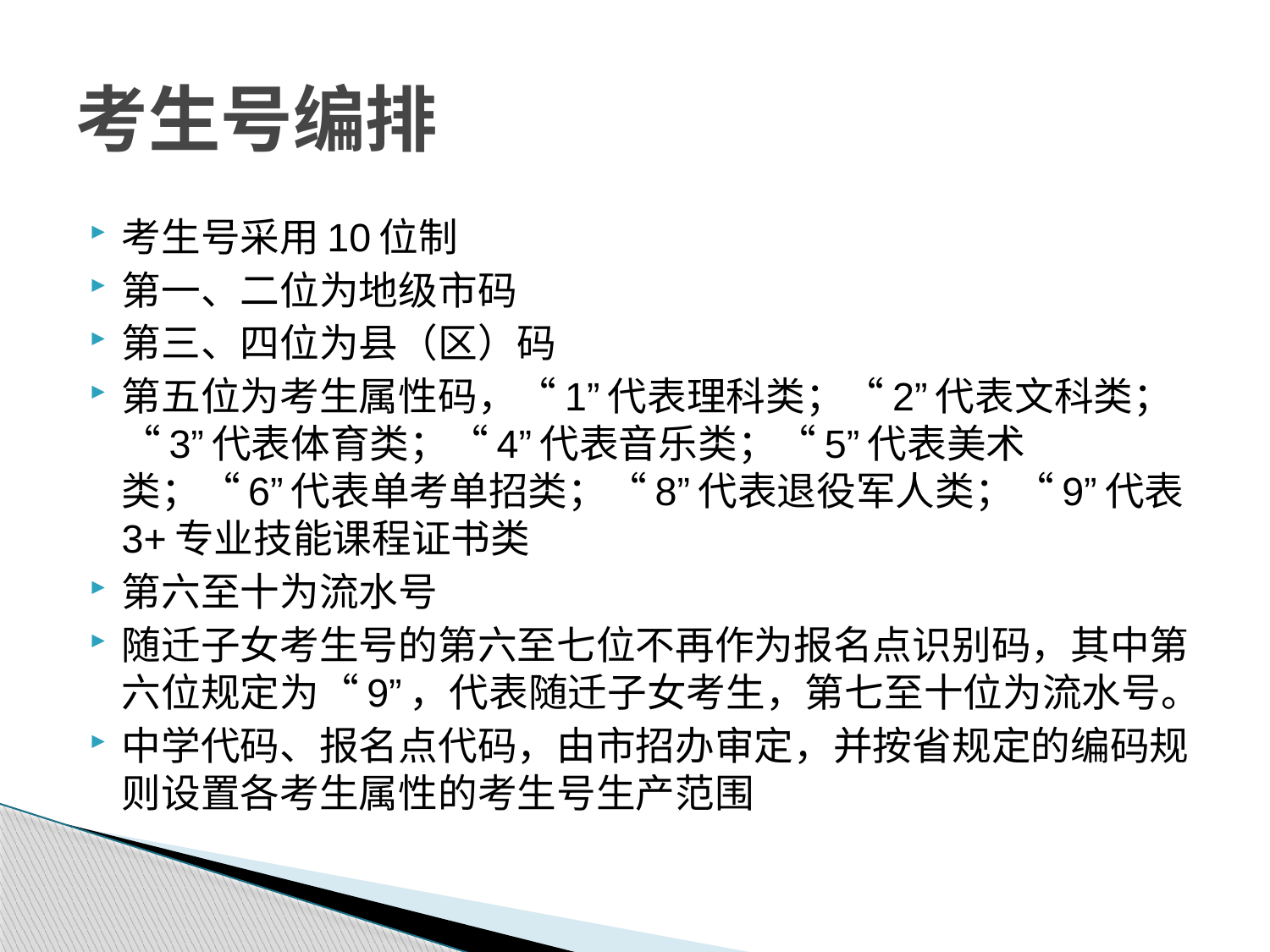

# 考生号编排
考生号采用10位制
第一、二位为地级市码
第三、四位为县（区）码
第五位为考生属性码，“1”代表理科类；“2”代表文科类；“3”代表体育类；“4”代表音乐类；“5”代表美术类；“6”代表单考单招类；“8”代表退役军人类；“9”代表3+专业技能课程证书类
第六至十为流水号
随迁子女考生号的第六至七位不再作为报名点识别码，其中第六位规定为“9”，代表随迁子女考生，第七至十位为流水号。
中学代码、报名点代码，由市招办审定，并按省规定的编码规则设置各考生属性的考生号生产范围